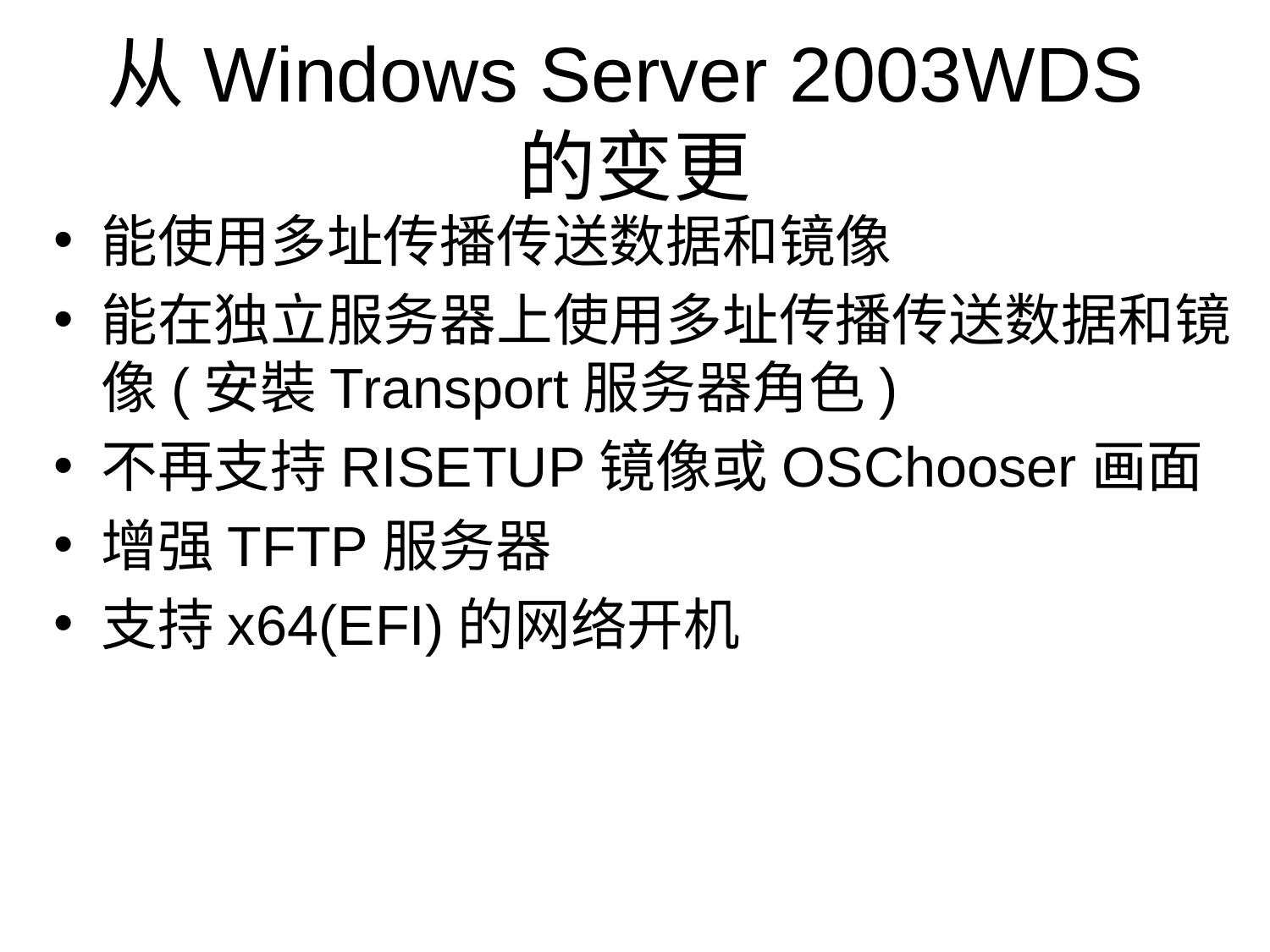

# 从Windows Server 2003WDS的变更
能使用多址传播传送数据和镜像
能在独立服务器上使用多址传播传送数据和镜像(安裝Transport服务器角色)
不再支持RISETUP镜像或OSChooser画面
增强TFTP服务器
支持x64(EFI)的网络开机